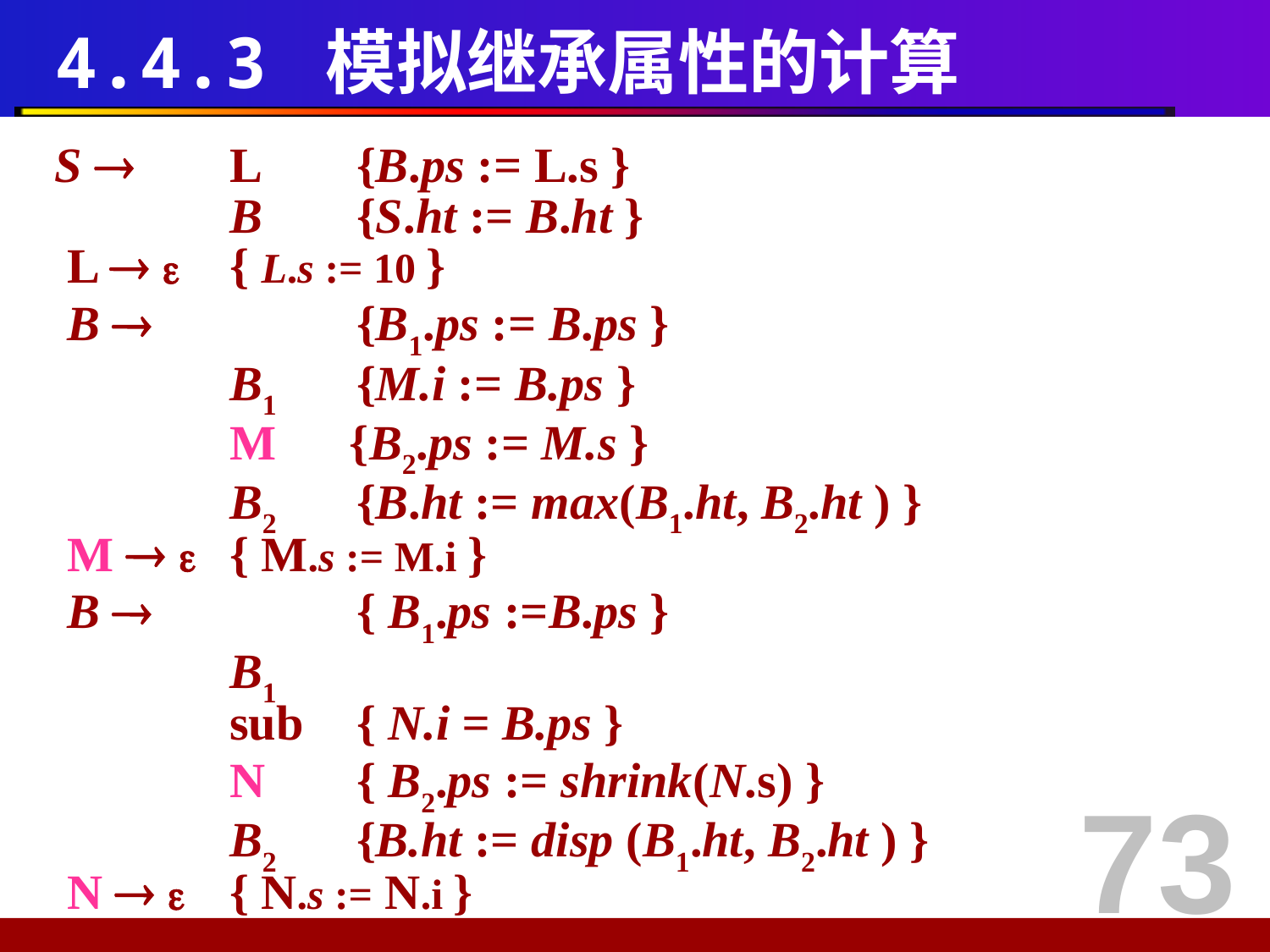

# 4.4.3 模拟继承属性的计算
S → 	L	{B.ps := L.s }
		B	{S.ht := B.ht }
 L → ε 	{ L.s := 10 }
 B → 		{B1.ps := B.ps }
      	B1  	{M.i := B.ps }
		M      {B2.ps := M.s }
     	B2	{B.ht := max(B1.ht, B2.ht ) }
 M → ε	{ M.s := M.i }
 B → 		{ B1.ps :=B.ps }
  		B1
		sub   	{ N.i = B.ps }
		N    	{ B2.ps := shrink(N.s) }
		B2	{B.ht := disp (B1.ht, B2.ht ) }
 N → ε 	{ N.s := N.i }
 B → text	{B.ht := text.h × B.ps }
73